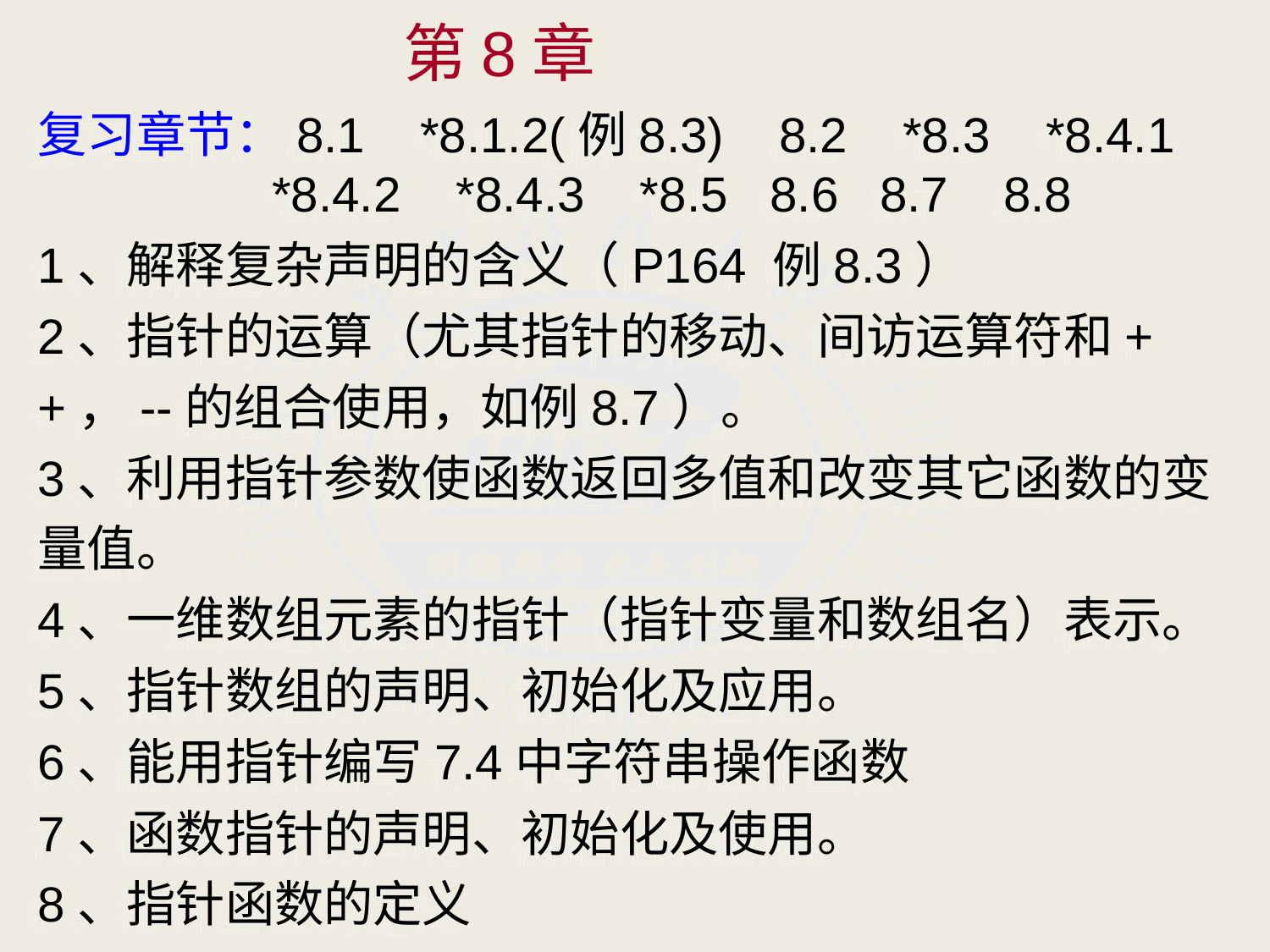

# 第8章
复习章节：8.1    *8.1.2(例8.3)    8.2    *8.3    *8.4.1
                 *8.4.2    *8.4.3    *8.5   8.6   8.7    8.8
1、解释复杂声明的含义（P164 例8.3）
2、指针的运算（尤其指针的移动、间访运算符和++，--的组合使用，如例8.7）。
3、利用指针参数使函数返回多值和改变其它函数的变量值。
4、一维数组元素的指针（指针变量和数组名）表示。
5、指针数组的声明、初始化及应用。
6、能用指针编写7.4中字符串操作函数
7、函数指针的声明、初始化及使用。
8、指针函数的定义